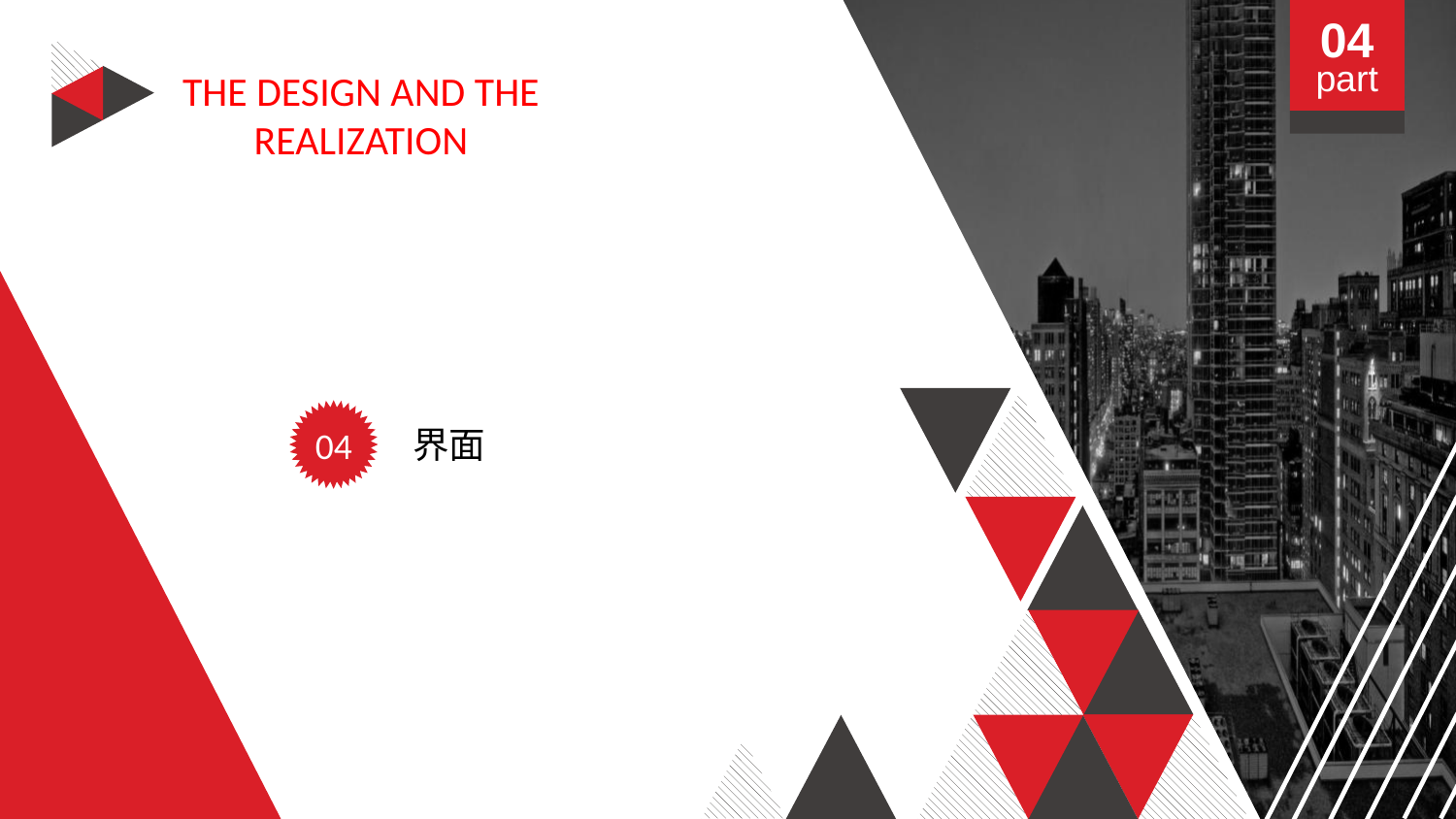

04
part

THE DESIGN AND THE REALIZATION

04
界面